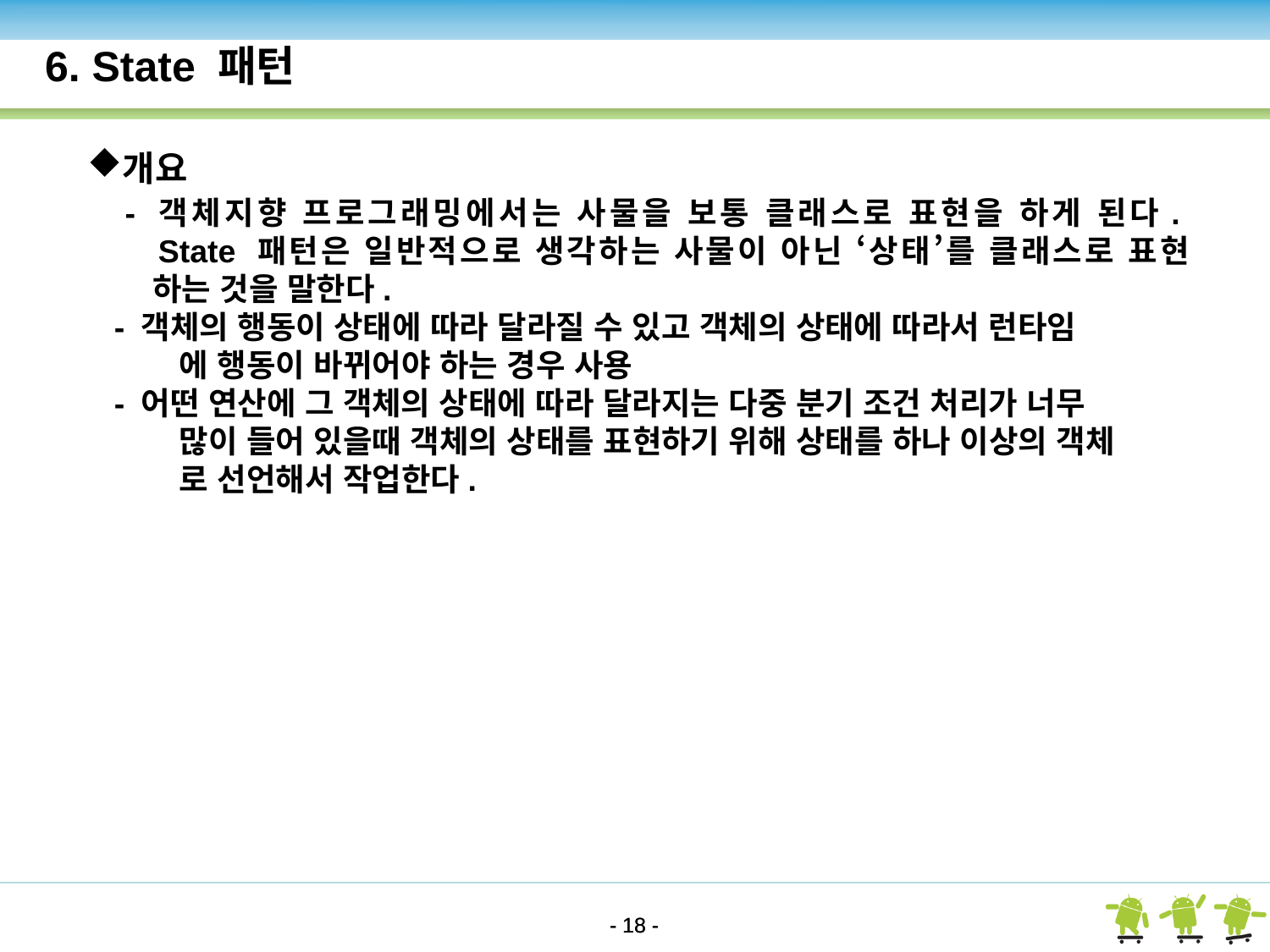

6. State 패턴
개요
   - 객체지향 프로그래밍에서는 사물을 보통 클래스로 표현을 하게 된다.
  State 패턴은 일반적으로 생각하는 사물이 아닌 ‘상태’를 클래스로 표현
  하는 것을 말한다.
   - 객체의 행동이 상태에 따라 달라질 수 있고 객체의 상태에 따라서 런타임
     에 행동이 바뀌어야 하는 경우 사용
   - 어떤 연산에 그 객체의 상태에 따라 달라지는 다중 분기 조건 처리가 너무
     많이 들어 있을때 객체의 상태를 표현하기 위해 상태를 하나 이상의 객체
     로 선언해서 작업한다.

- 18 -
- 18 -